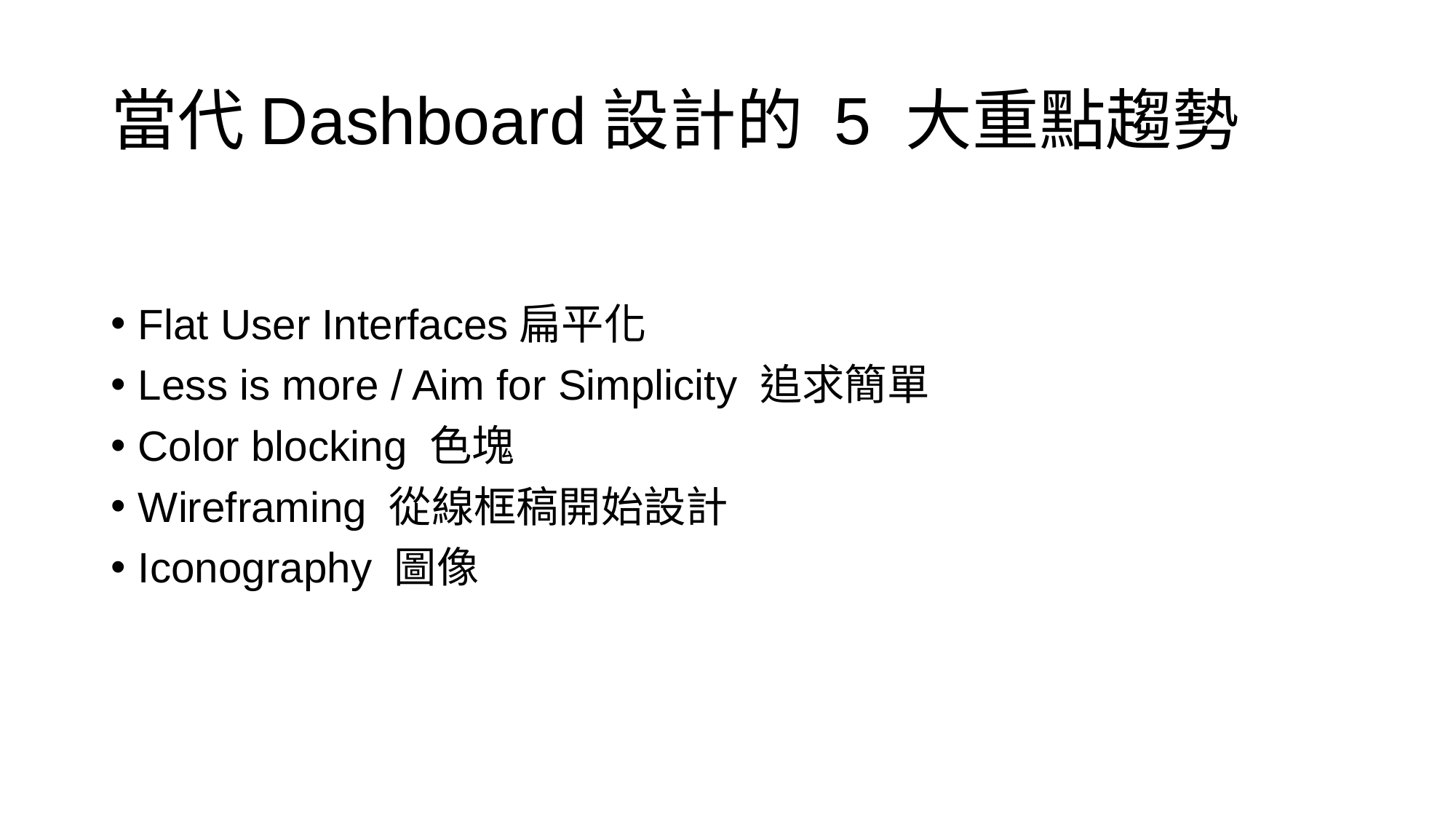

# 當代Dashboard設計的 5 大重點趨勢
Flat User Interfaces扁平化
Less is more / Aim for Simplicity 追求簡單
Color blocking 色塊
Wireframing 從線框稿開始設計
Iconography 圖像